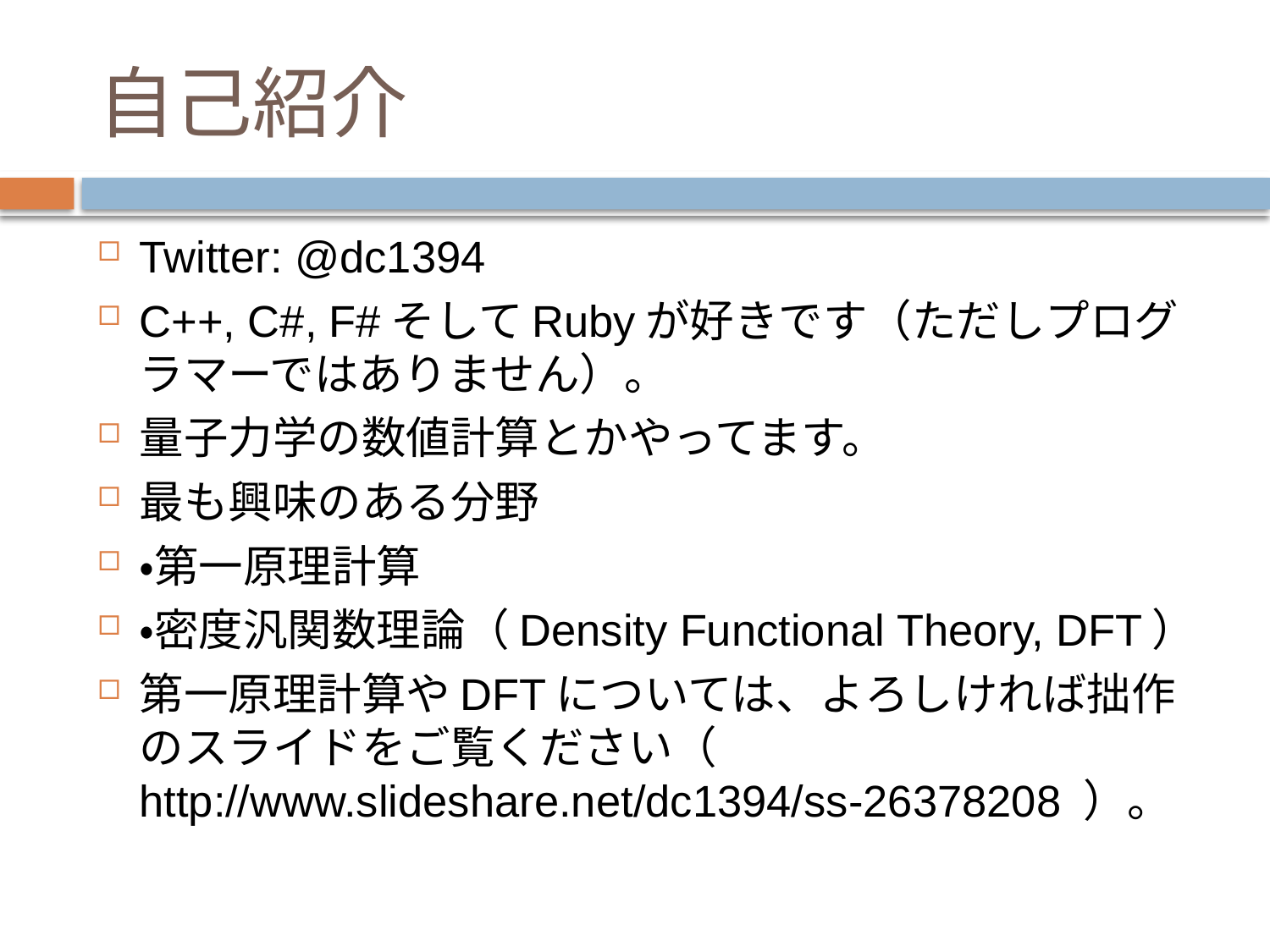

# 自己紹介
Twitter: @dc1394
C++, C#, F#そしてRubyが好きです（ただしプログラマーではありません）。
量子力学の数値計算とかやってます。
最も興味のある分野
・第一原理計算
・密度汎関数理論（Density Functional Theory, DFT）
第一原理計算やDFTについては、よろしければ拙作のスライドをご覧ください（ http://www.slideshare.net/dc1394/ss-26378208 ）。